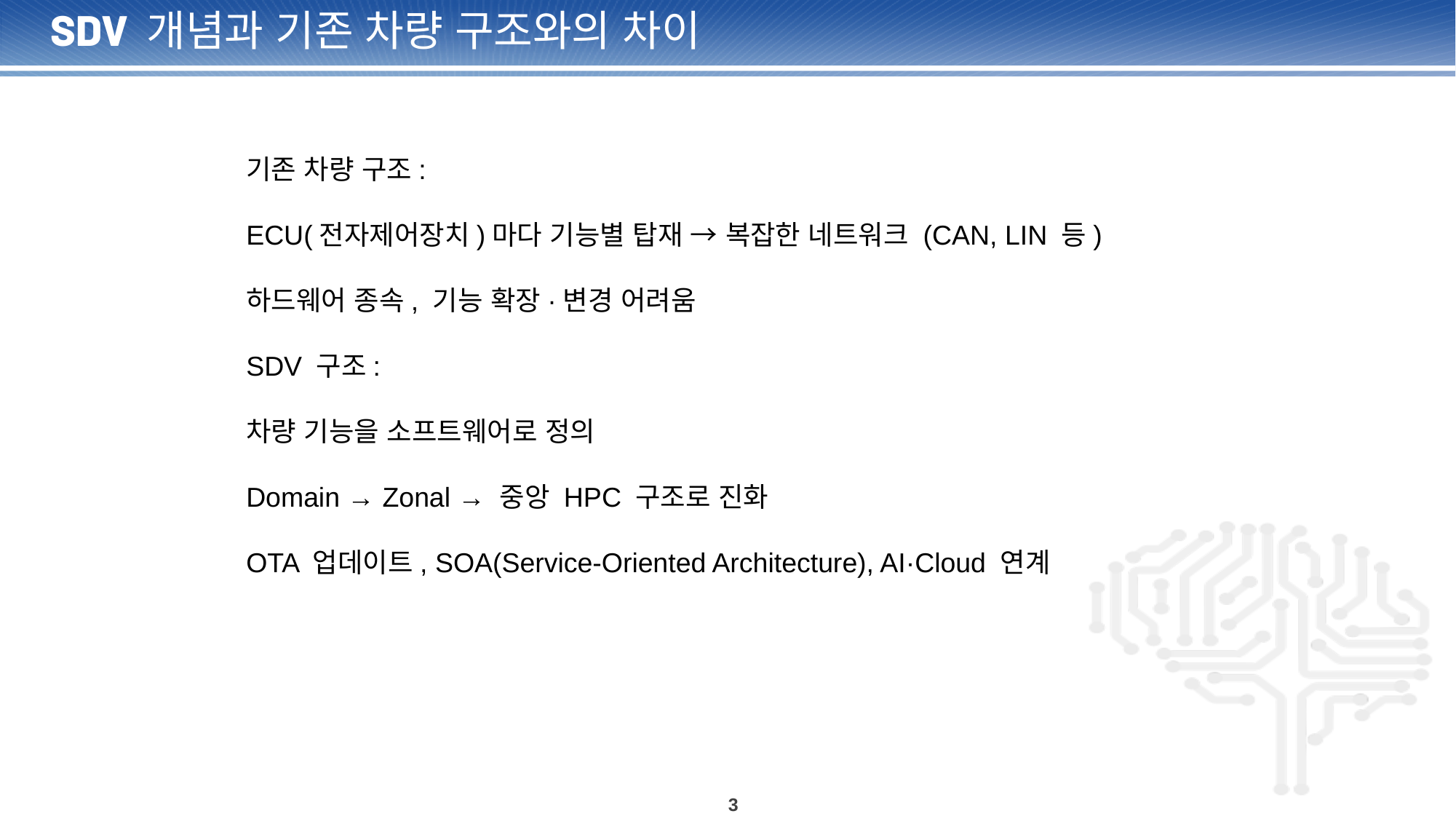

# SDV 개념과 기존 차량 구조와의 차이
기존 차량 구조:

ECU(전자제어장치)마다 기능별 탑재 → 복잡한 네트워크 (CAN, LIN 등)

하드웨어 종속, 기능 확장·변경 어려움

SDV 구조:

차량 기능을 소프트웨어로 정의

Domain → Zonal → 중앙 HPC 구조로 진화

OTA 업데이트, SOA(Service-Oriented Architecture), AI·Cloud 연계